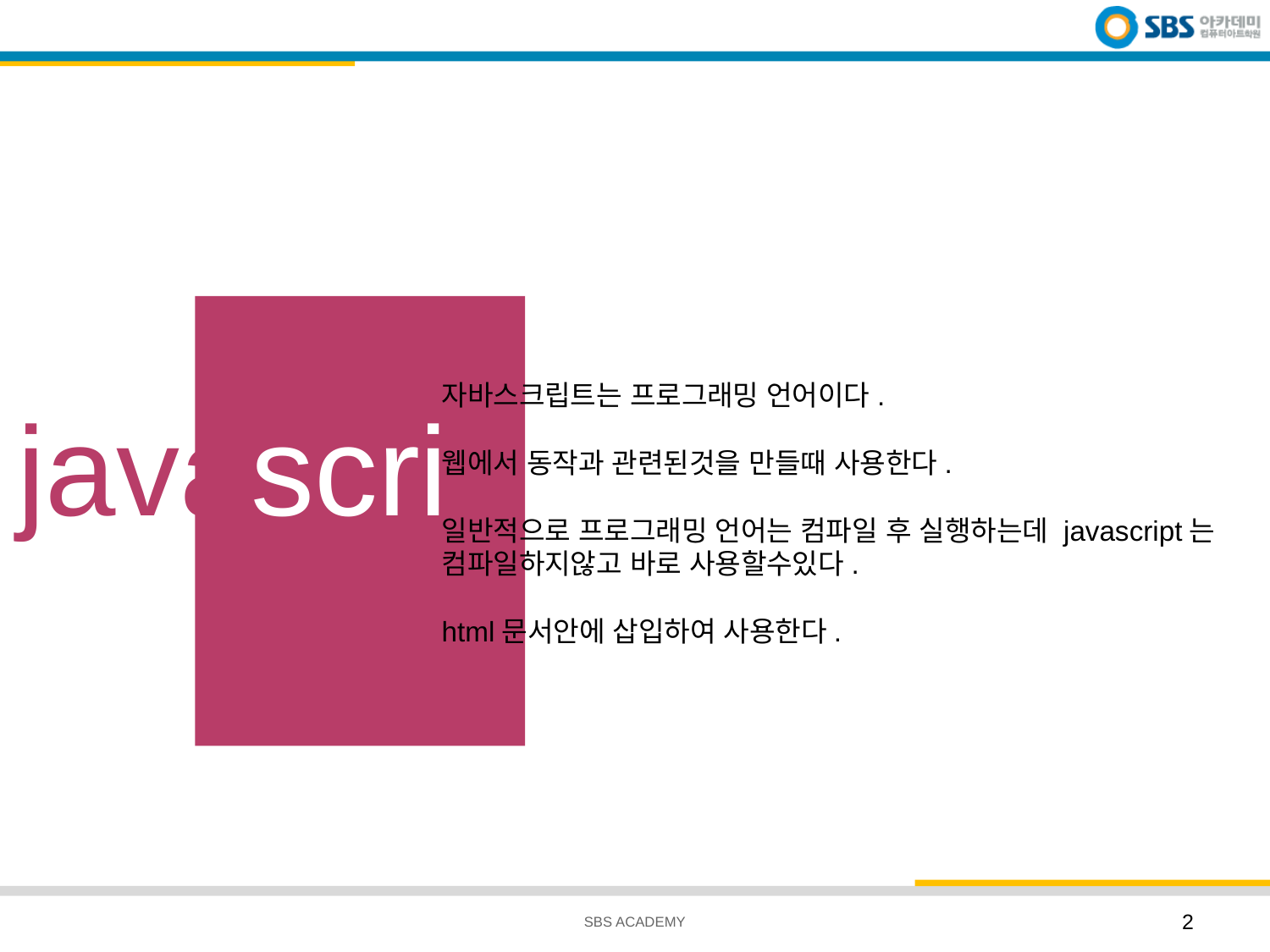

자바스크립트는 프로그래밍 언어이다.

웹에서 동작과 관련된것을 만들때 사용한다.

일반적으로 프로그래밍 언어는 컴파일 후 실행하는데 javascript는
컴파일하지않고 바로 사용할수있다.

html문서안에 삽입하여 사용한다.

# javascript?
SBS ACADEMY
2